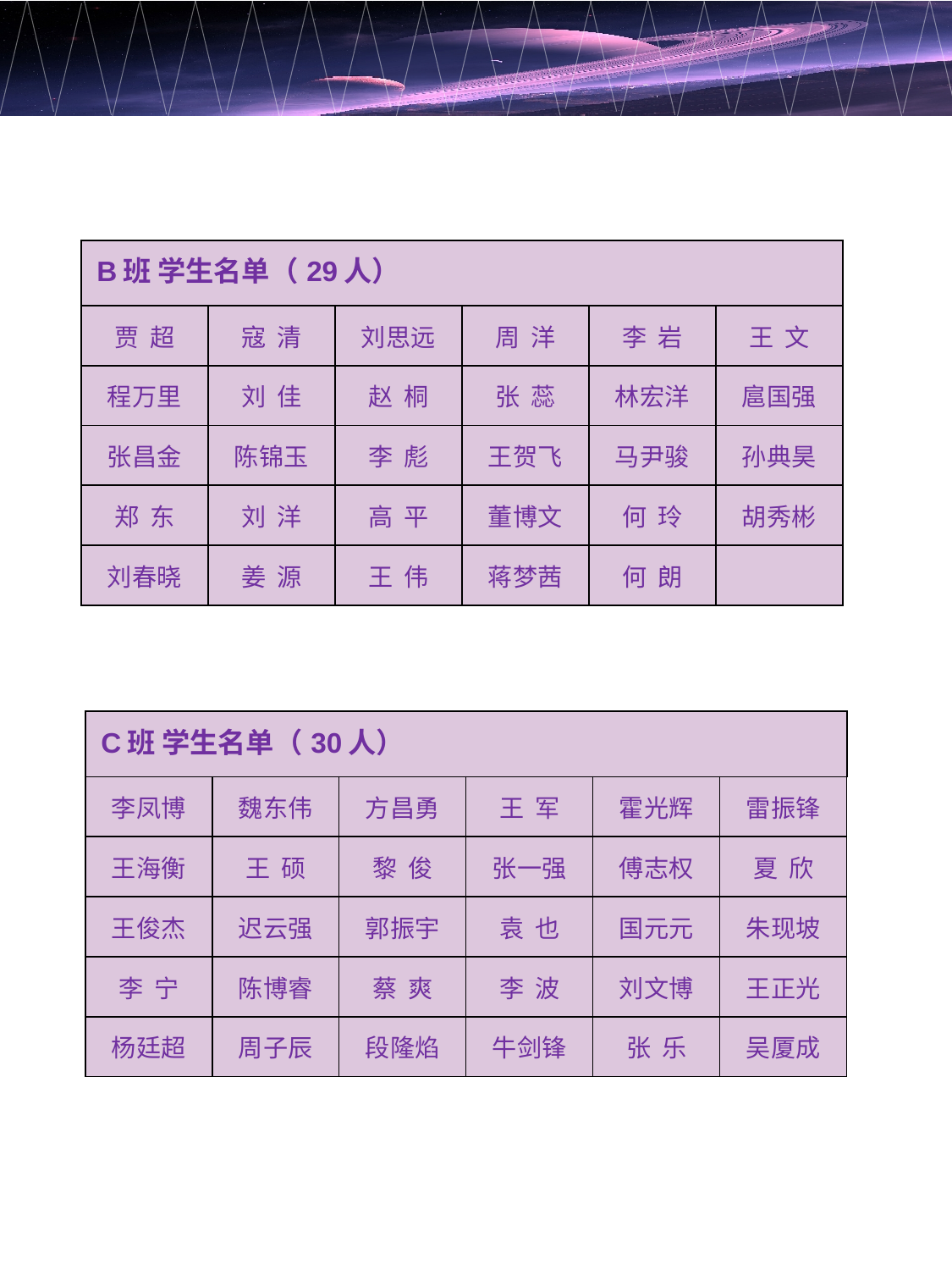

| B班 学生名单（29人） |  |  |  |  |  |
| --- | --- | --- | --- | --- | --- |
| 贾 超 | 寇 清 | 刘思远 | 周 洋 | 李 岩 | 王 文 |
| 程万里 | 刘 佳 | 赵 桐 | 张 蕊 | 林宏洋 | 扈国强 |
| 张昌金 | 陈锦玉 | 李 彪 | 王贺飞 | 马尹骏 | 孙典昊 |
| 郑 东 | 刘 洋 | 高 平 | 董博文 | 何 玲 | 胡秀彬 |
| 刘春晓 | 姜 源 | 王 伟 | 蒋梦茜 | 何 朗 |  |
| C班 学生名单（30人） |  |  |  |  |  |
| --- | --- | --- | --- | --- | --- |
| 李凤博 | 魏东伟 | 方昌勇 | 王 军 | 霍光辉 | 雷振锋 |
| 王海衡 | 王 硕 | 黎 俊 | 张一强 | 傅志权 | 夏 欣 |
| 王俊杰 | 迟云强 | 郭振宇 | 袁 也 | 国元元 | 朱现坡 |
| 李 宁 | 陈博睿 | 蔡 爽 | 李 波 | 刘文博 | 王正光 |
| 杨廷超 | 周子辰 | 段隆焰 | 牛剑锋 | 张 乐 | 吴厦成 |